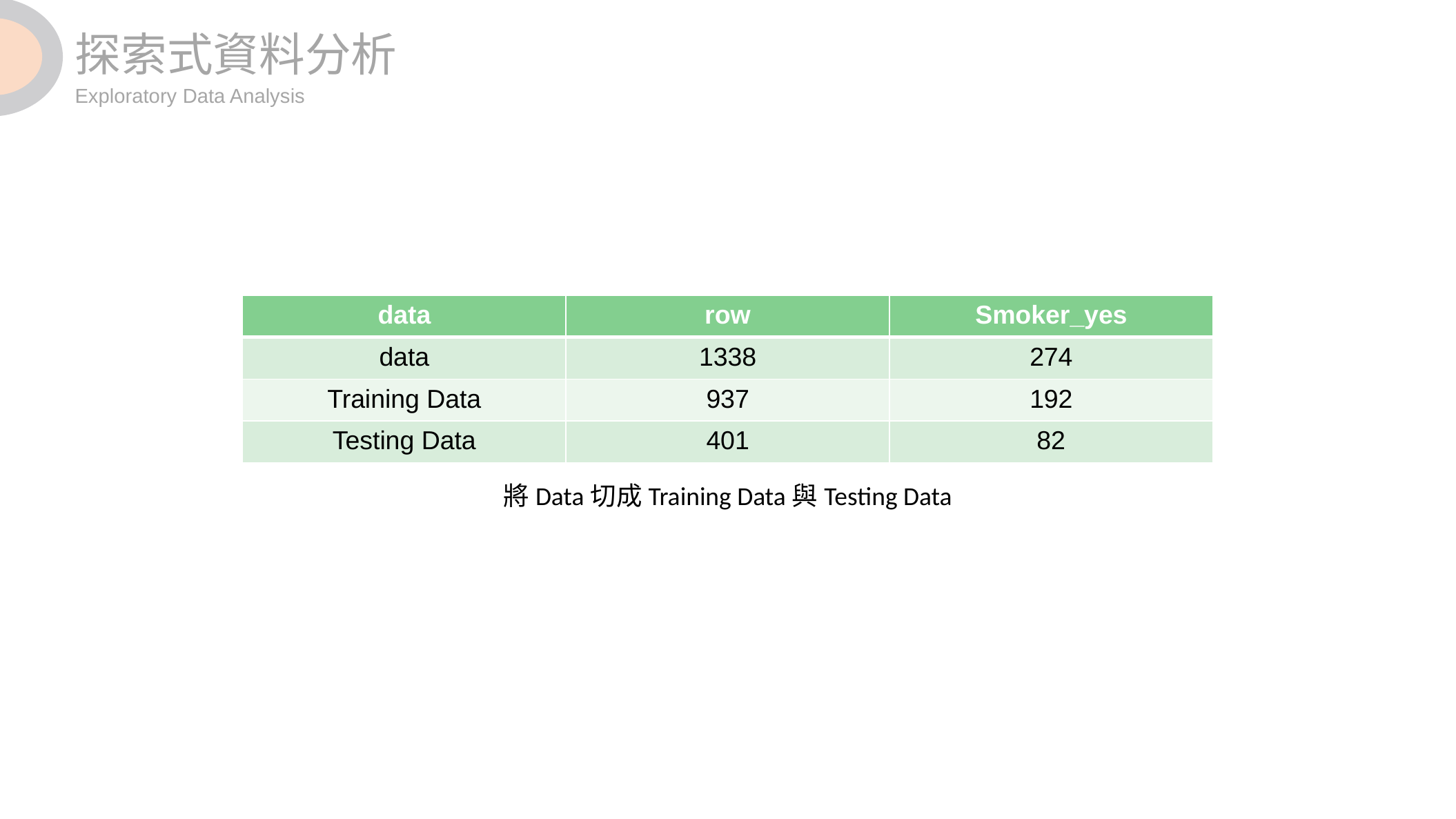

探索式資料分析

Exploratory Data Analysis
| data | row | Smoker\_yes |
| --- | --- | --- |
| data | 1338 | 274 |
| Training Data | 937 | 192 |
| Testing Data | 401 | 82 |
將Data切成Training Data與Testing Data